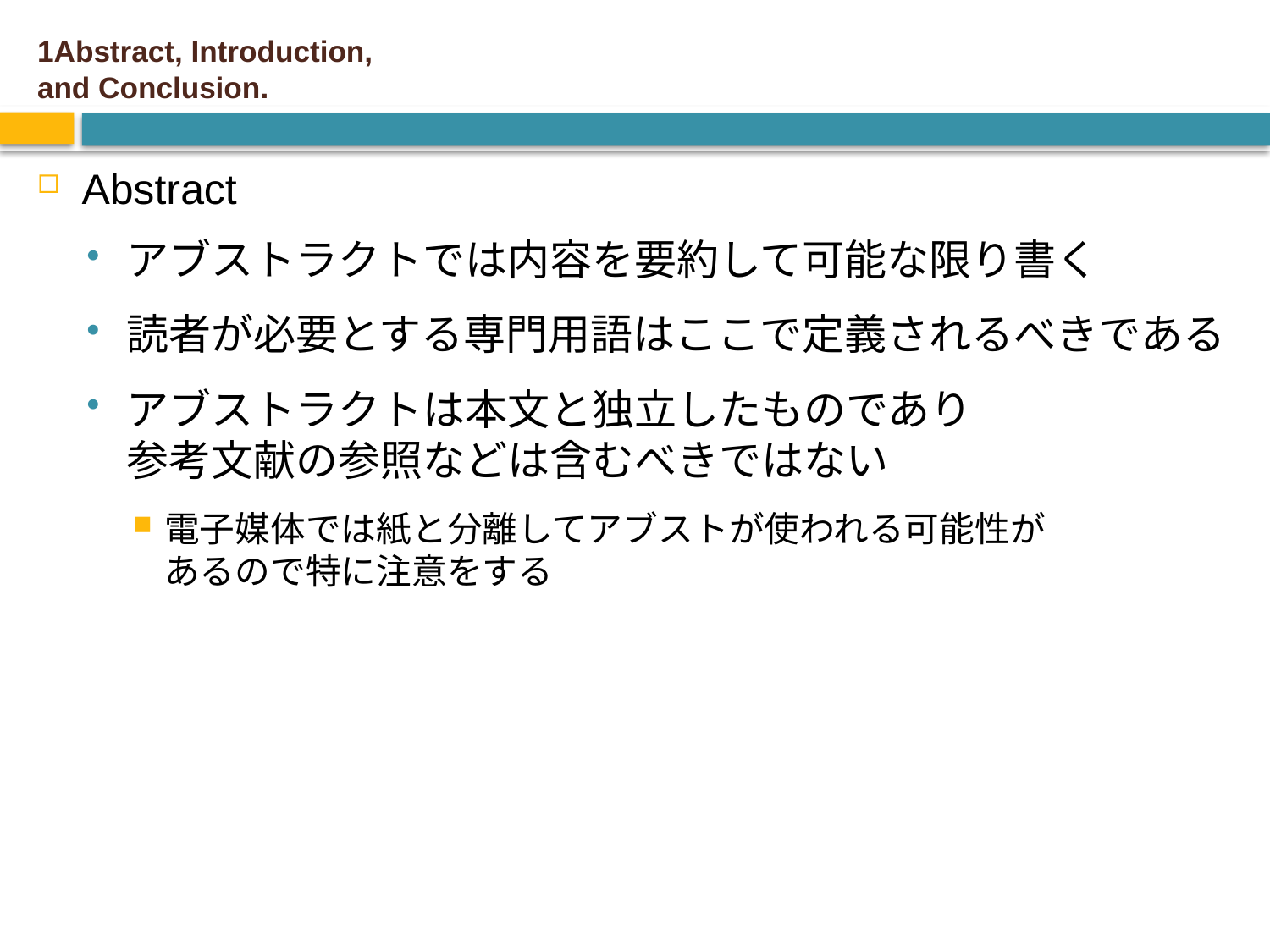

# 1Abstract, Introduction, and Conclusion.
Abstract
アブストラクトでは内容を要約して可能な限り書く
読者が必要とする専門用語はここで定義されるべきである
アブストラクトは本文と独立したものであり
参考文献の参照などは含むべきではない
電子媒体では紙と分離してアブストが使われる可能性が
あるので特に注意をする